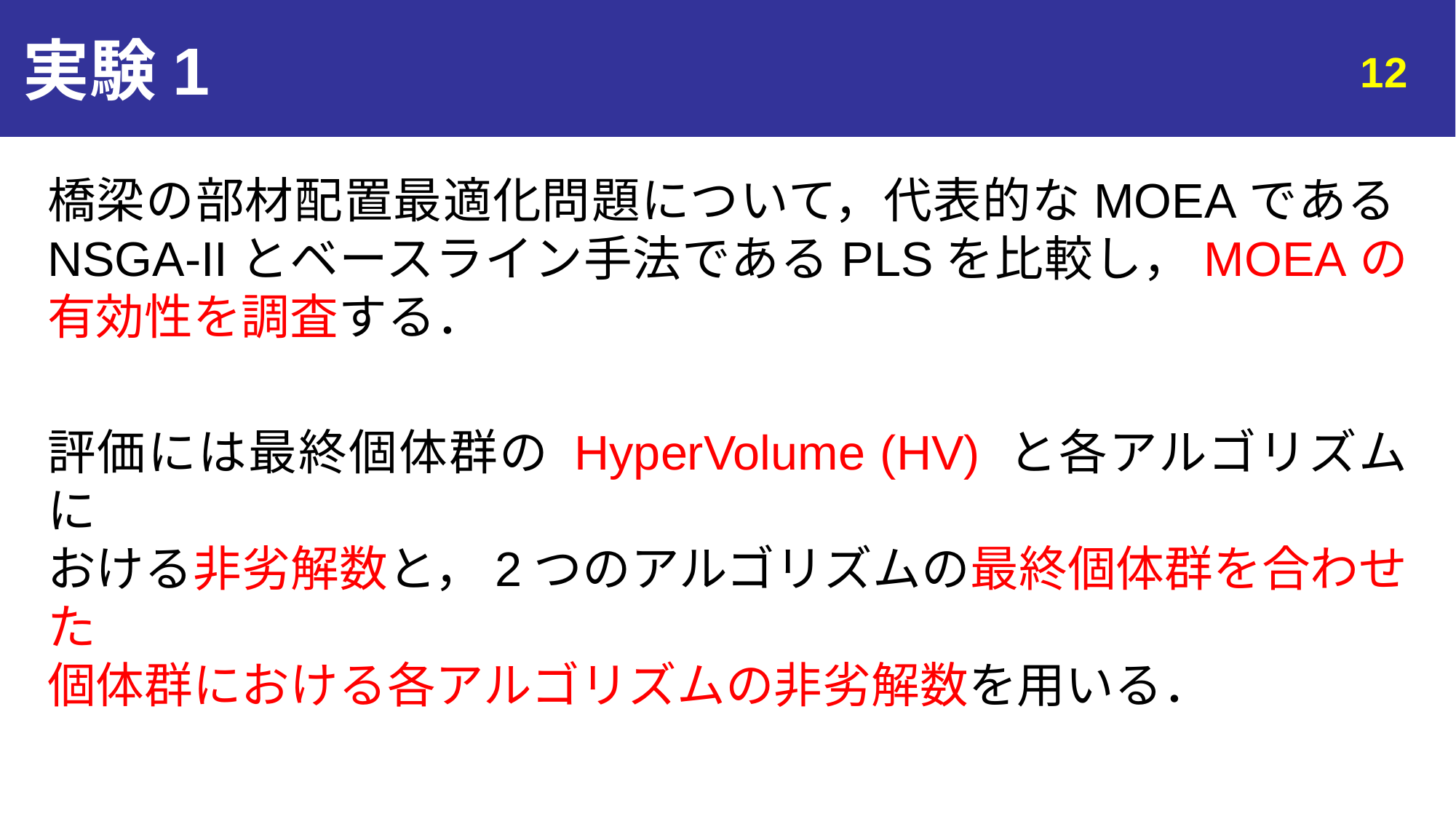

# 実験1
12
橋梁の部材配置最適化問題について，代表的なMOEAであるNSGA-IIとベースライン手法であるPLSを比較し，MOEAの有効性を調査する．

評価には最終個体群の HyperVolume (HV) と各アルゴリズムに
おける非劣解数と，2つのアルゴリズムの最終個体群を合わせた
個体群における各アルゴリズムの非劣解数を用いる．